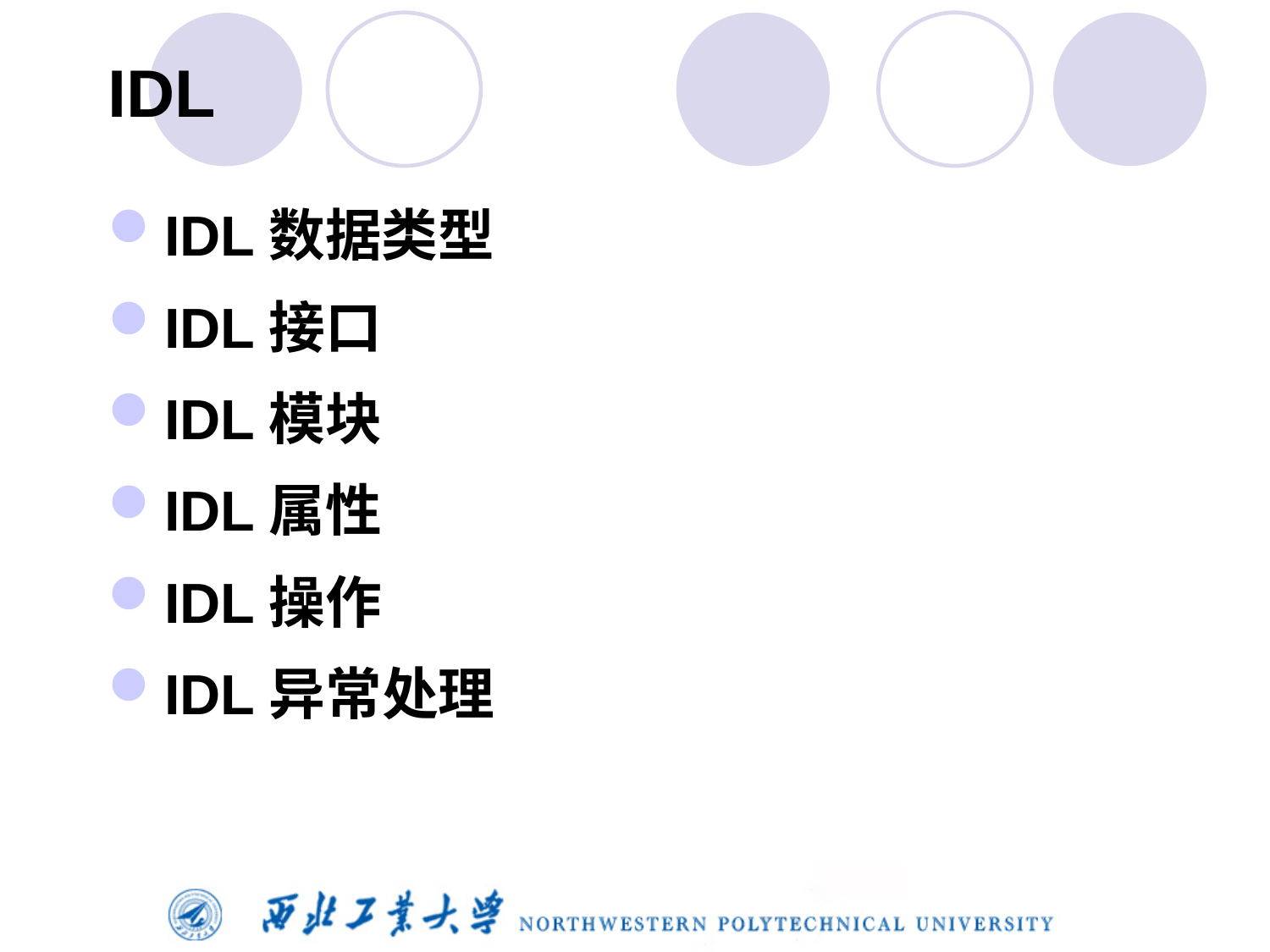

# IDL
IDL数据类型
IDL接口
IDL模块
IDL属性
IDL操作
IDL异常处理